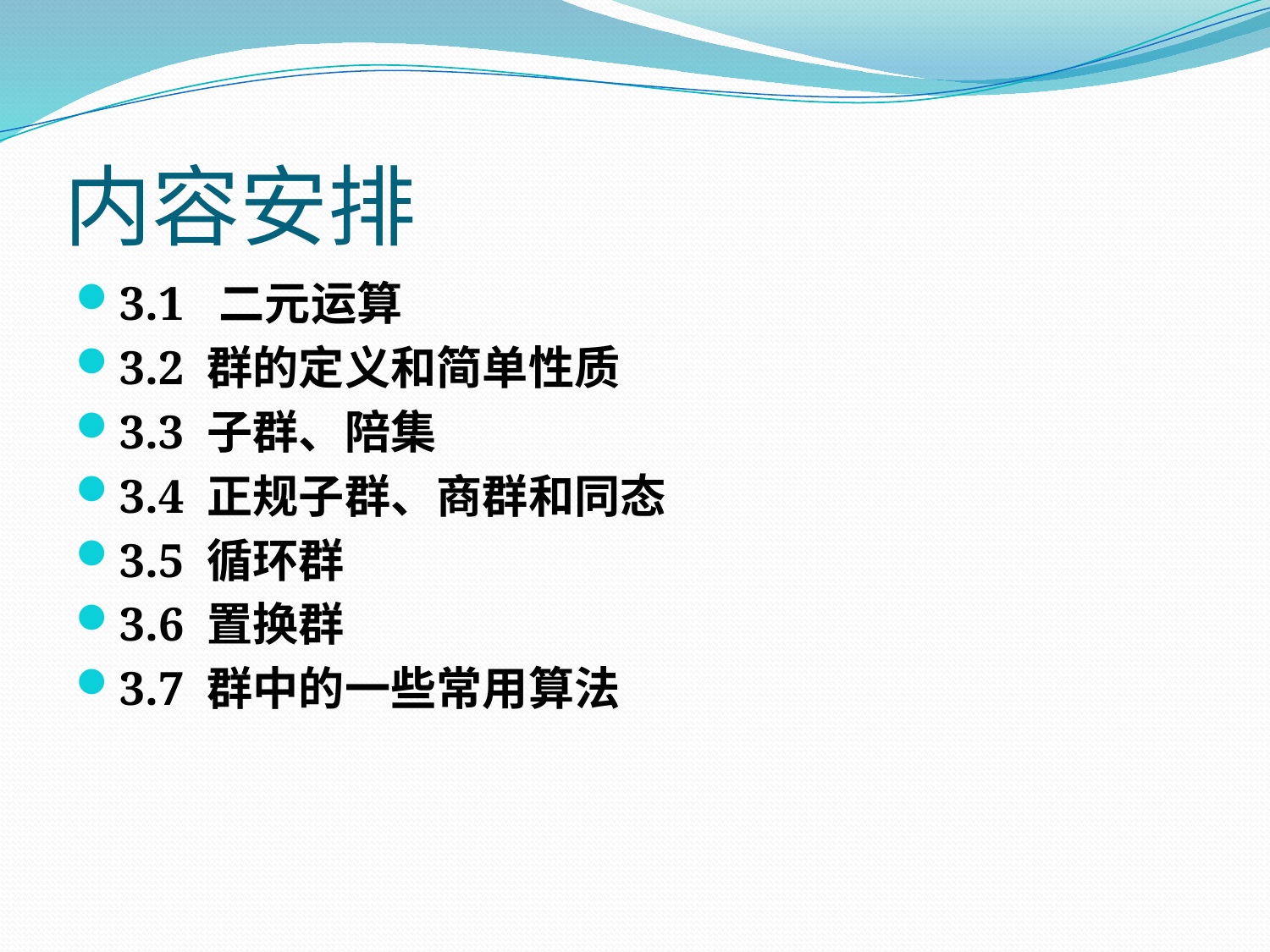

# 内容安排
3.1  二元运算
3.2 群的定义和简单性质
3.3 子群、陪集
3.4 正规子群、商群和同态
3.5 循环群
3.6 置换群
3.7 群中的一些常用算法